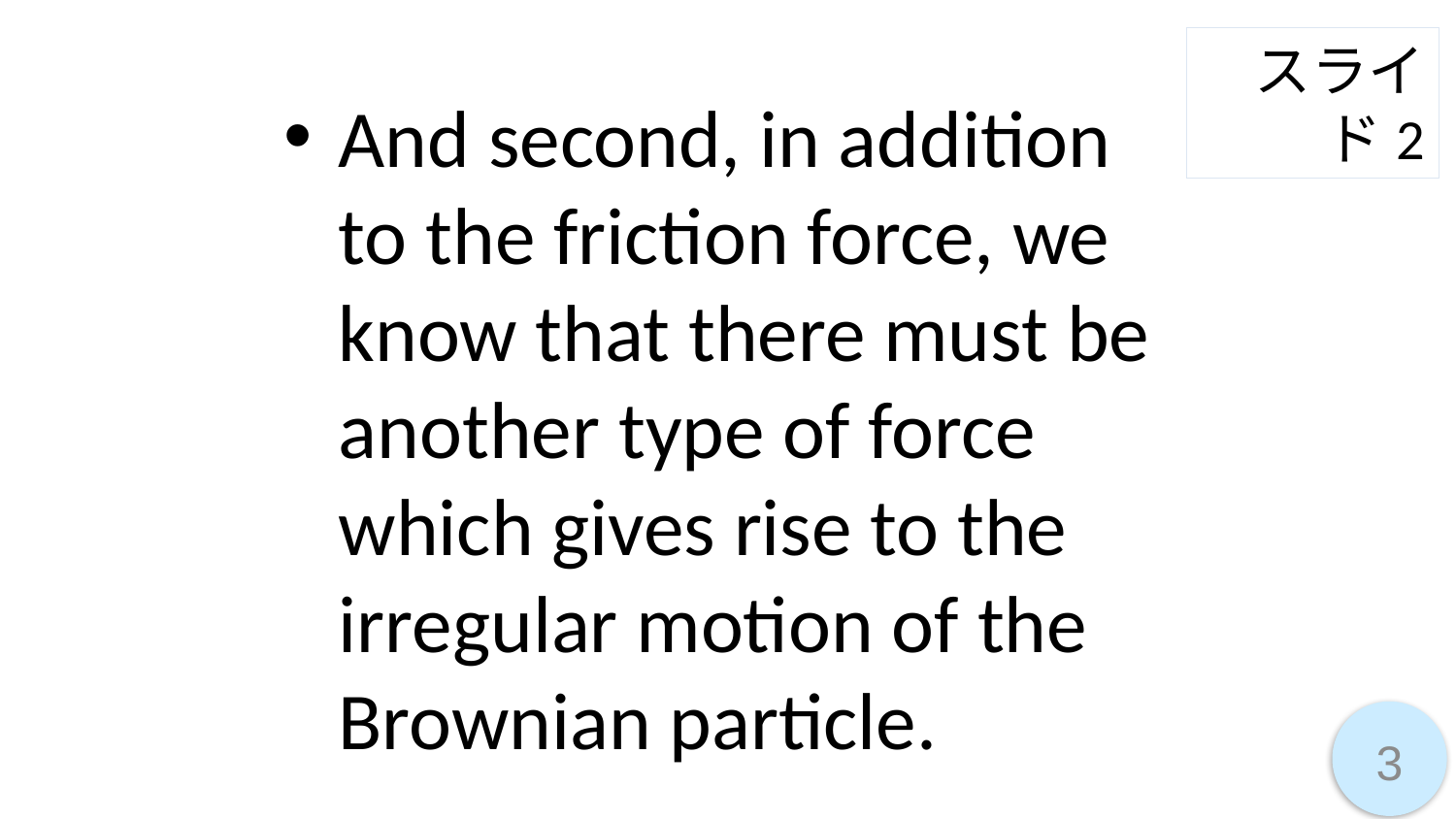

スライド2
And second, in addition to the friction force, we know that there must be another type of force which gives rise to the irregular motion of the Brownian particle.
3